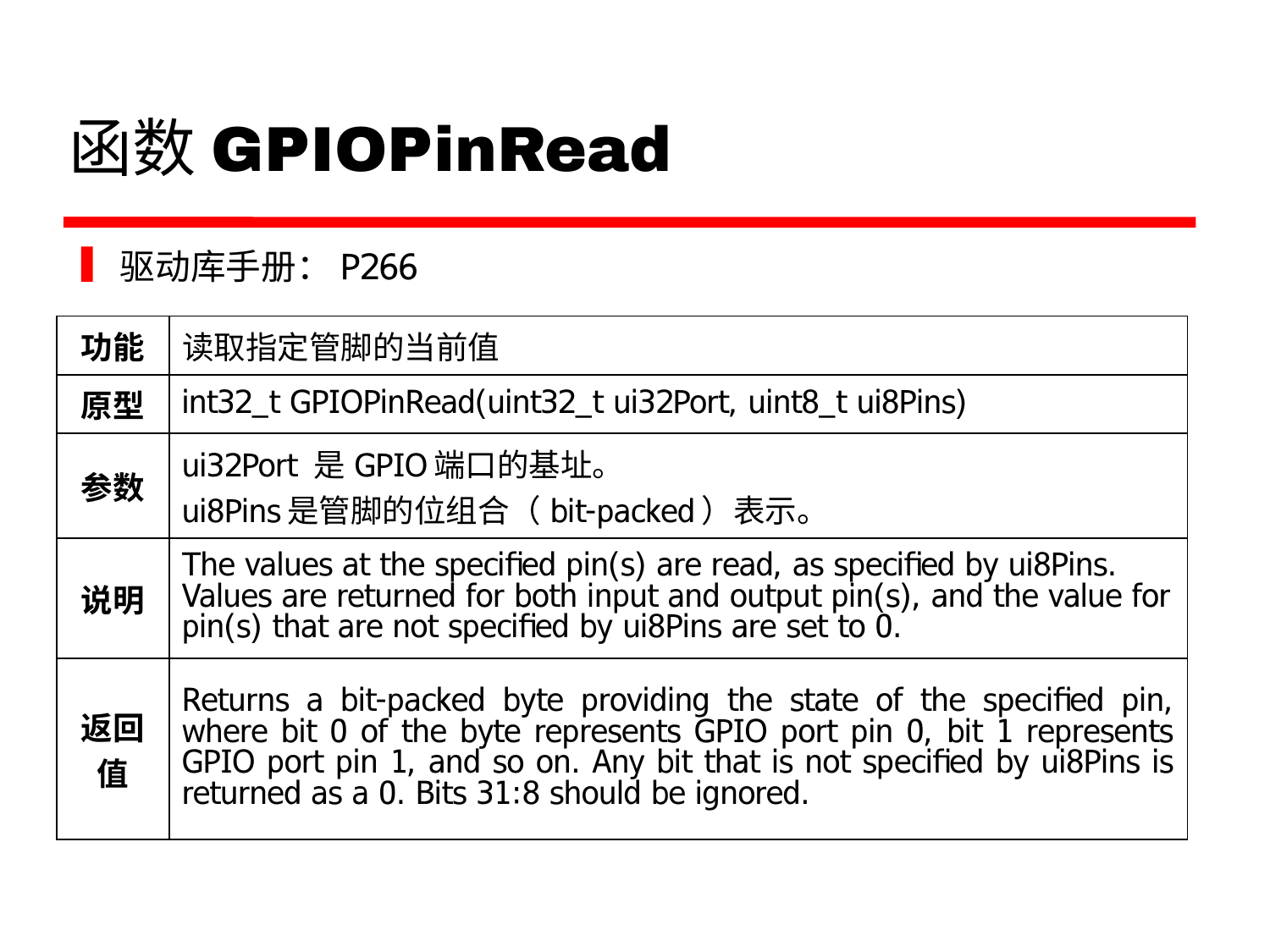

# 函数GPIOPinRead
驱动库手册：P266
| 功能 | 读取指定管脚的当前值 |
| --- | --- |
| 原型 | int32\_t GPIOPinRead(uint32\_t ui32Port, uint8\_t ui8Pins) |
| 参数 | ui32Port 是GPIO端口的基址。 ui8Pins是管脚的位组合（bit-packed）表示。 |
| 说明 | The values at the specified pin(s) are read, as specified by ui8Pins. Values are returned for both input and output pin(s), and the value for pin(s) that are not specified by ui8Pins are set to 0. |
| 返回值 | Returns a bit-packed byte providing the state of the specified pin, where bit 0 of the byte represents GPIO port pin 0, bit 1 represents GPIO port pin 1, and so on. Any bit that is not specified by ui8Pins is returned as a 0. Bits 31:8 should be ignored. |